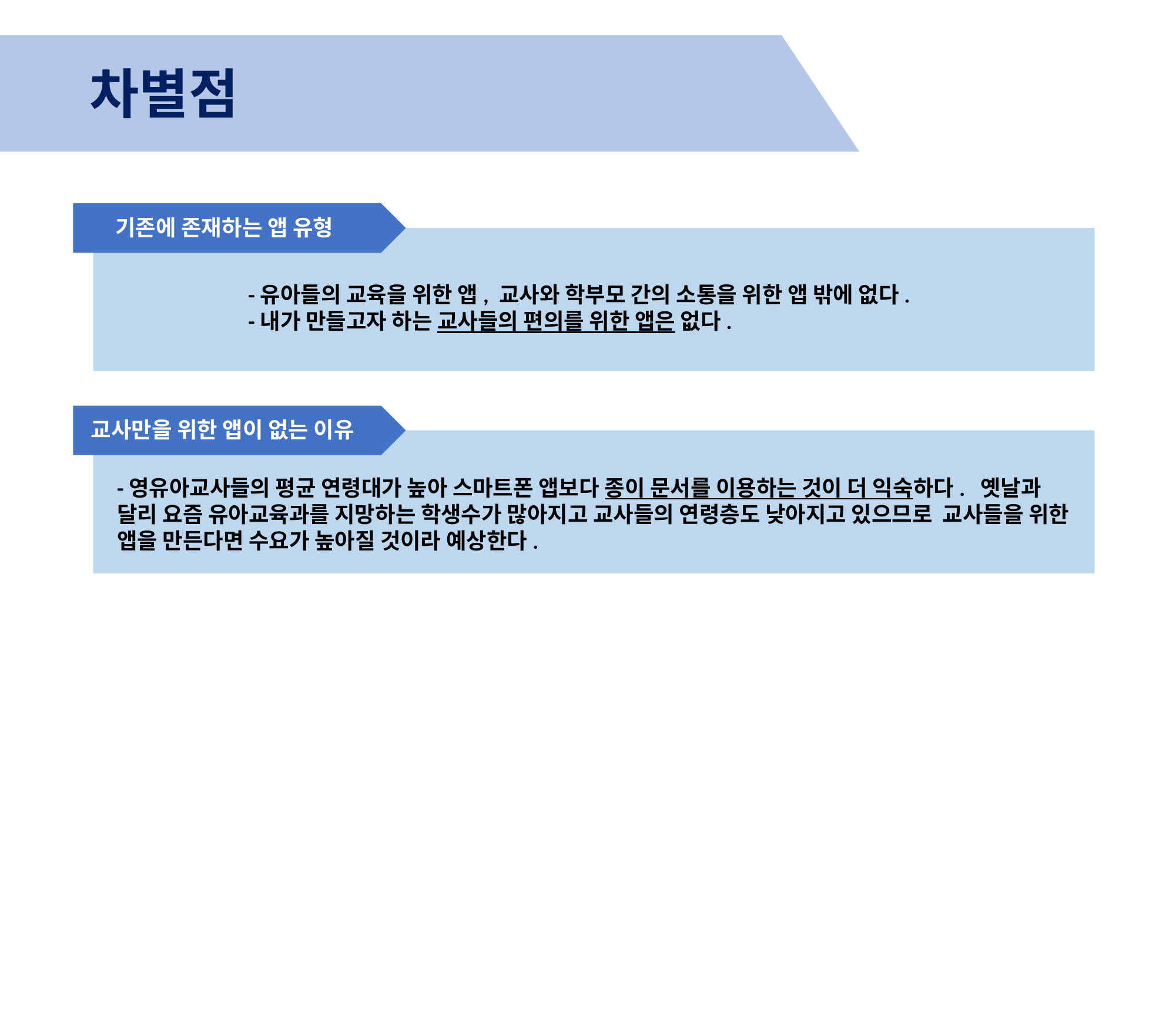

# 차별점

기존에 존재하는 앱 유형

-유아들의 교육을 위한 앱, 교사와 학부모 간의 소통을 위한 앱 밖에 없다.
-내가 만들고자 하는 교사들의 편의를 위한 앱은 없다.

교사만을 위한 앱이 없는 이유

-영유아교사들의 평균 연령대가 높아 스마트폰 앱보다 종이 문서를 이용하는 것이 더 익숙하다.  옛날과 달리 요즘 유아교육과를 지망하는 학생수가 많아지고 교사들의 연령층도 낮아지고 있으므로  교사들을 위한 앱을 만든다면 수요가 높아질 것이라 예상한다.